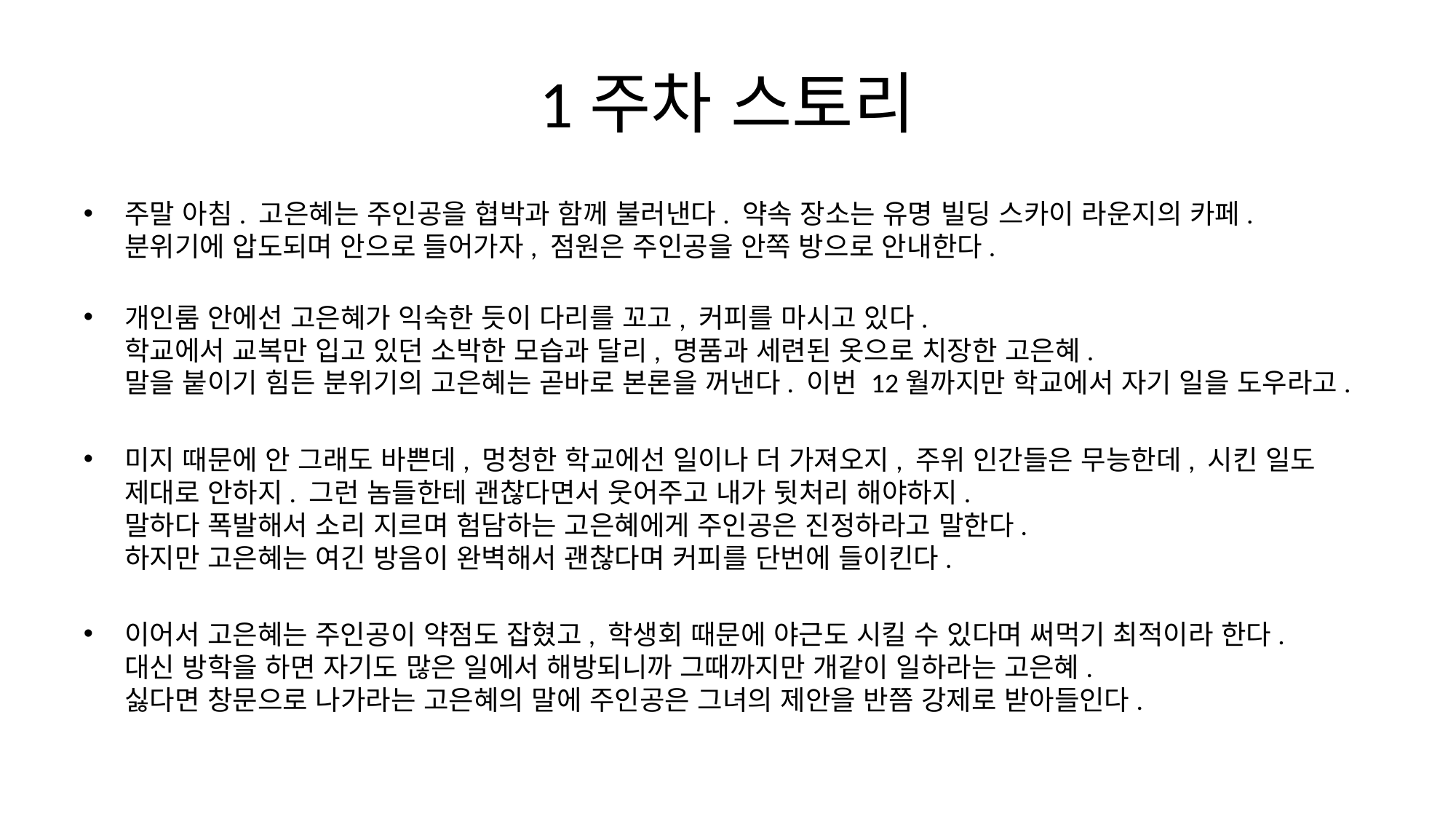

# 1주차 스토리
주말 아침. 고은혜는 주인공을 협박과 함께 불러낸다. 약속 장소는 유명 빌딩 스카이 라운지의 카페.
분위기에 압도되며 안으로 들어가자, 점원은 주인공을 안쪽 방으로 안내한다.
개인룸 안에선 고은혜가 익숙한 듯이 다리를 꼬고, 커피를 마시고 있다.
학교에서 교복만 입고 있던 소박한 모습과 달리, 명품과 세련된 옷으로 치장한 고은혜.
말을 붙이기 힘든 분위기의 고은혜는 곧바로 본론을 꺼낸다. 이번 12월까지만 학교에서 자기 일을 도우라고.

미지 때문에 안 그래도 바쁜데, 멍청한 학교에선 일이나 더 가져오지, 주위 인간들은 무능한데, 시킨 일도
제대로 안하지. 그런 놈들한테 괜찮다면서 웃어주고 내가 뒷처리 해야하지.
말하다 폭발해서 소리 지르며 험담하는 고은혜에게 주인공은 진정하라고 말한다.
하지만 고은혜는 여긴 방음이 완벽해서 괜찮다며 커피를 단번에 들이킨다.

이어서 고은혜는 주인공이 약점도 잡혔고, 학생회 때문에 야근도 시킬 수 있다며 써먹기 최적이라 한다.
대신 방학을 하면 자기도 많은 일에서 해방되니까 그때까지만 개같이 일하라는 고은혜.
싫다면 창문으로 나가라는 고은혜의 말에 주인공은 그녀의 제안을 반쯤 강제로 받아들인다.